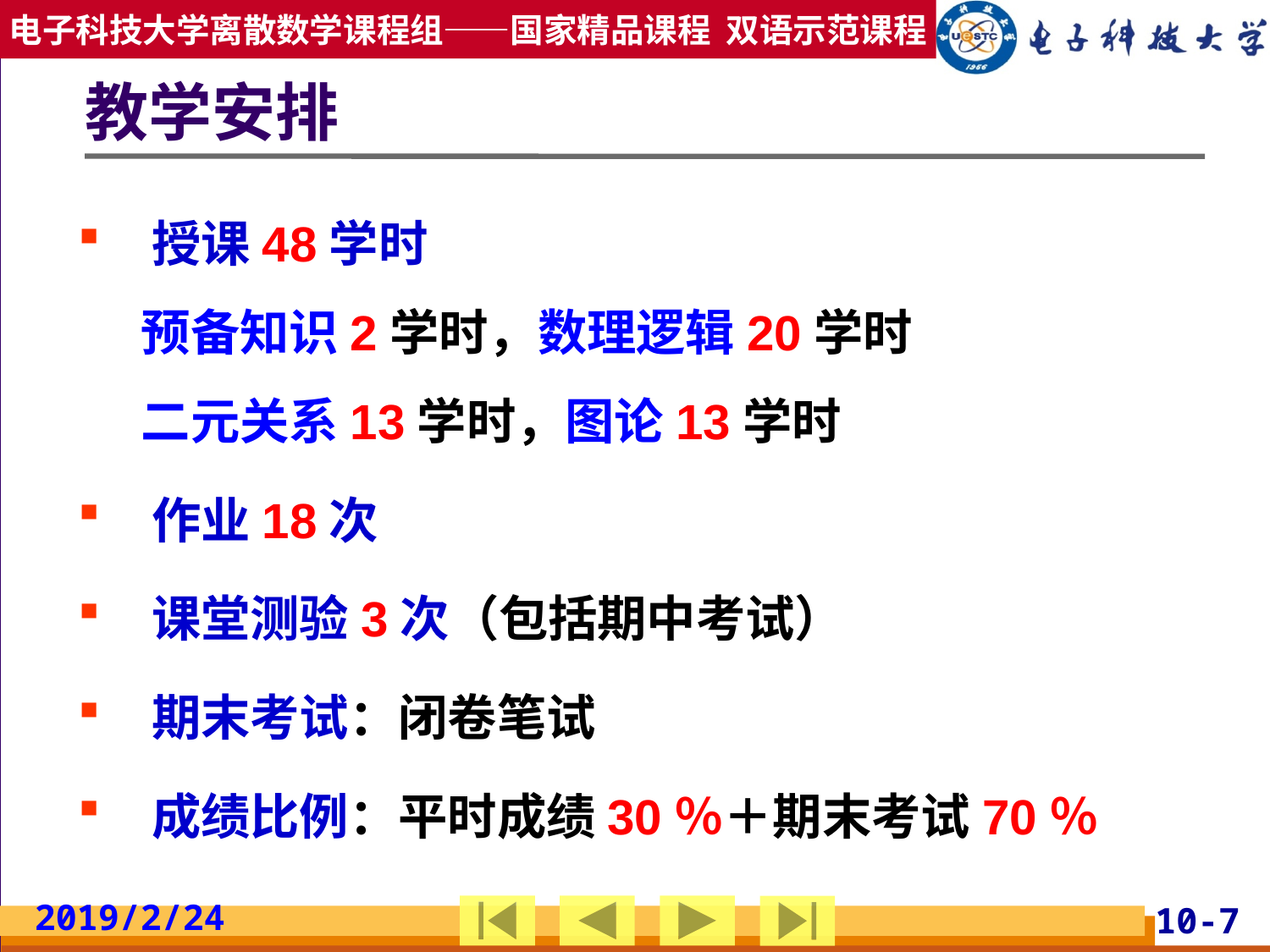

# 教学安排
授课48学时
预备知识2学时，数理逻辑20学时
二元关系13学时，图论13学时
作业18次
课堂测验3次（包括期中考试）
期末考试：闭卷笔试
成绩比例：平时成绩30％＋期末考试70％
2019/2/24